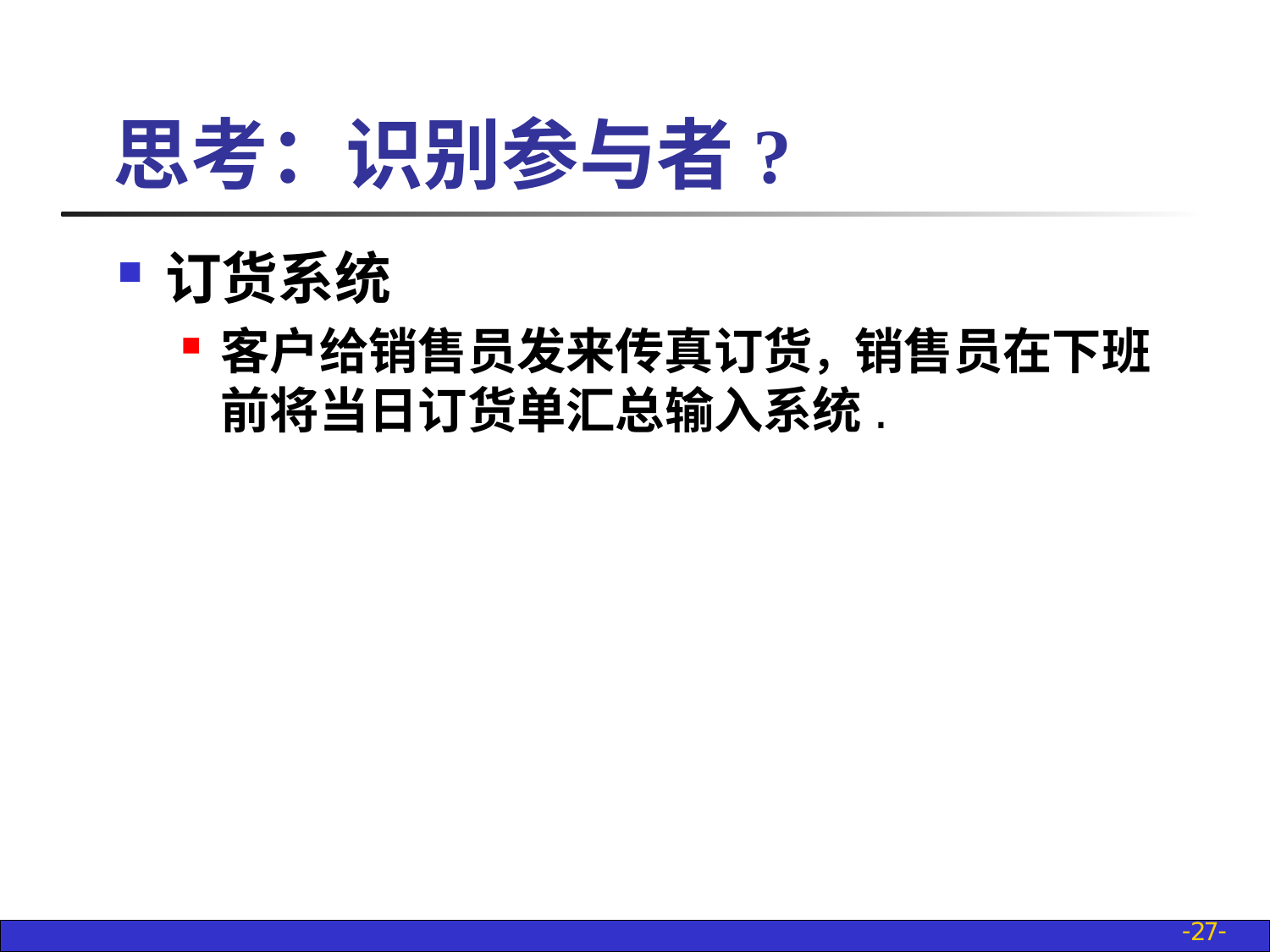

# 思考：识别参与者?
订货系统
客户给销售员发来传真订货，销售员在下班前将当日订货单汇总输入系统.
-27-